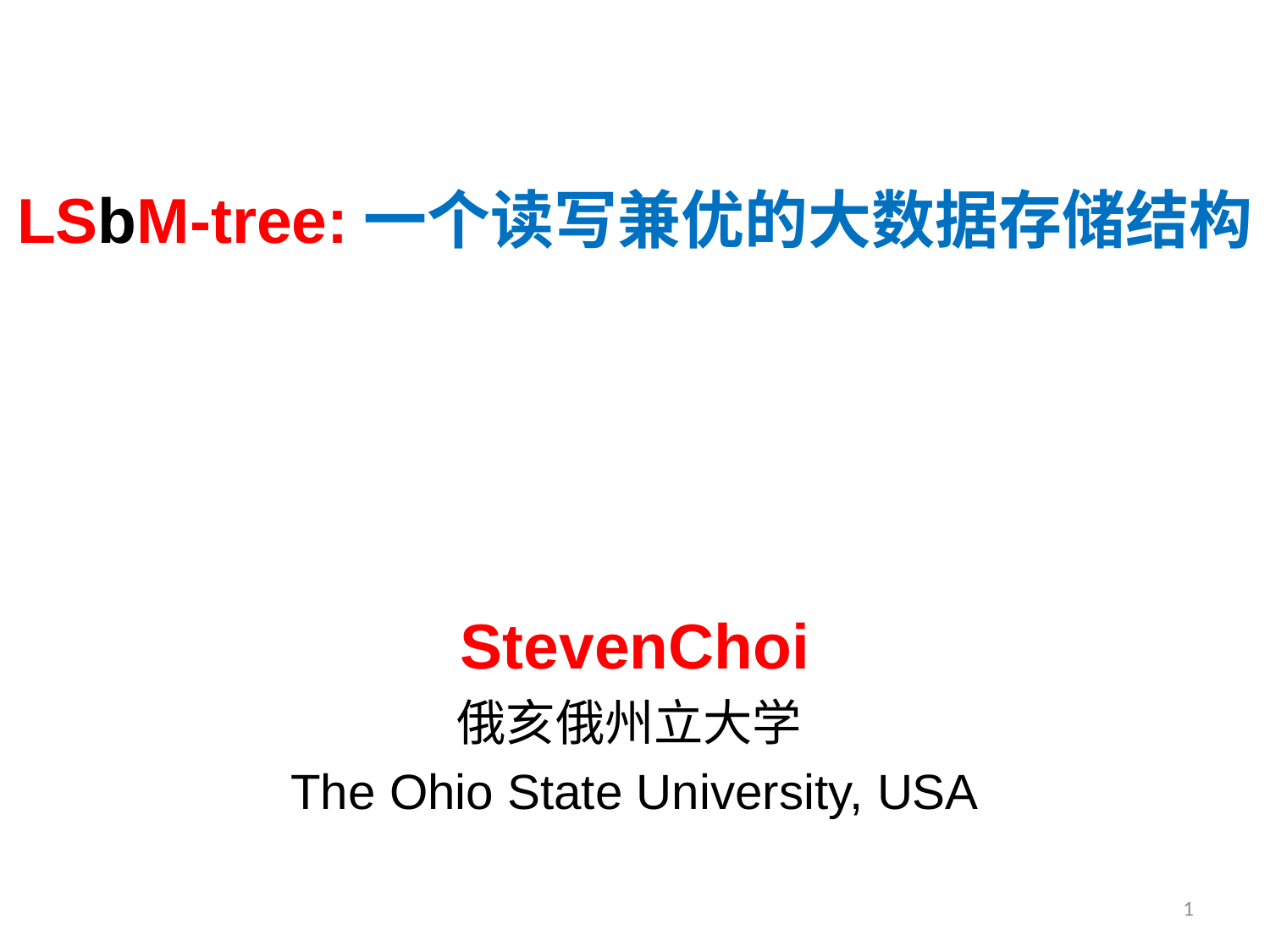

# LSbM-tree:一个读写兼优的大数据存储结构

StevenChoi
俄亥俄州立大学
The Ohio State University, USA
1